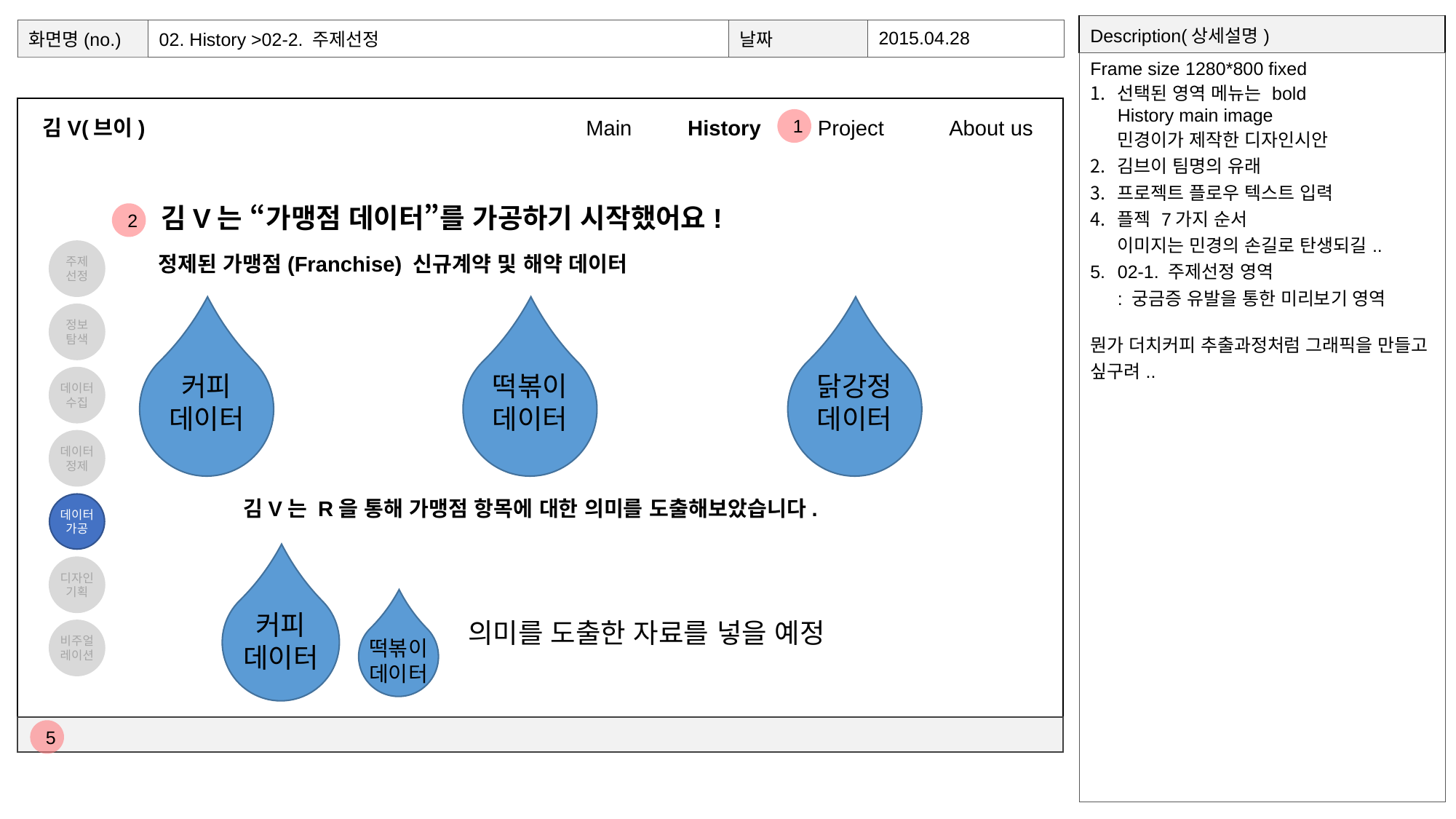

| Description(상세설명) |
| --- |
| Frame size 1280\*800 fixed 선택된 영역 메뉴는 bold History main image 민경이가 제작한 디자인시안 김브이 팀명의 유래 프로젝트 플로우 텍스트 입력 플젝 7가지 순서 이미지는 민경의 손길로 탄생되길.. 02-1. 주제선정 영역 : 궁금증 유발을 통한 미리보기 영역 뭔가 더치커피 추출과정처럼 그래픽을 만들고 싶구려.. |
| 화면명(no.) | 02. History >02-2. 주제선정 | 날짜 | 2015.04.28 |
| --- | --- | --- | --- |

김V(브이)
Main
History
Project
About us
1
김V는 “가맹점 데이터”를 가공하기 시작했어요!
2
4
주제
선정
정보
탐색
데이터
수집
데이터
정제
데이터
가공
디자인
기획
비주얼
레이션
정제된 가맹점(Franchise) 신규계약 및 해약 데이터

커피
데이터

떡볶이
데이터

닭강정
데이터
4
김V는 R을 통해 가맹점 항목에 대한 의미를 도출해보았습니다.
3

커피
데이터
의미를 도출한 자료를 넣을 예정

떡볶이
데이터

5